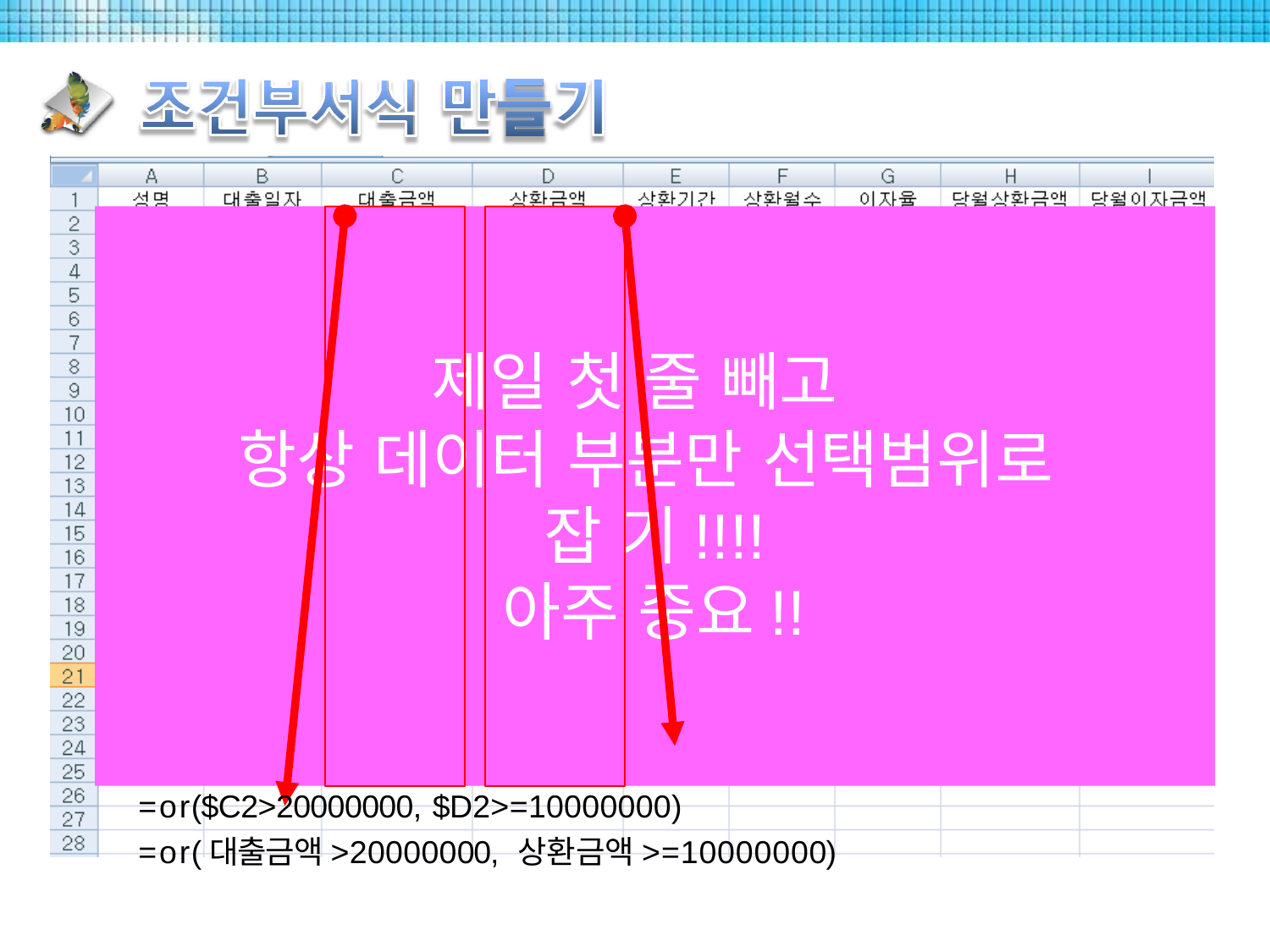

# 제일 첫 줄 빼고
항상 데이터 부분만 선택범위로
잡 기!!!!
아주 중요!!

=or($C2>20000000, $D2>=10000000)
=or(대출금액>20000000, 상환금액>=10000000)